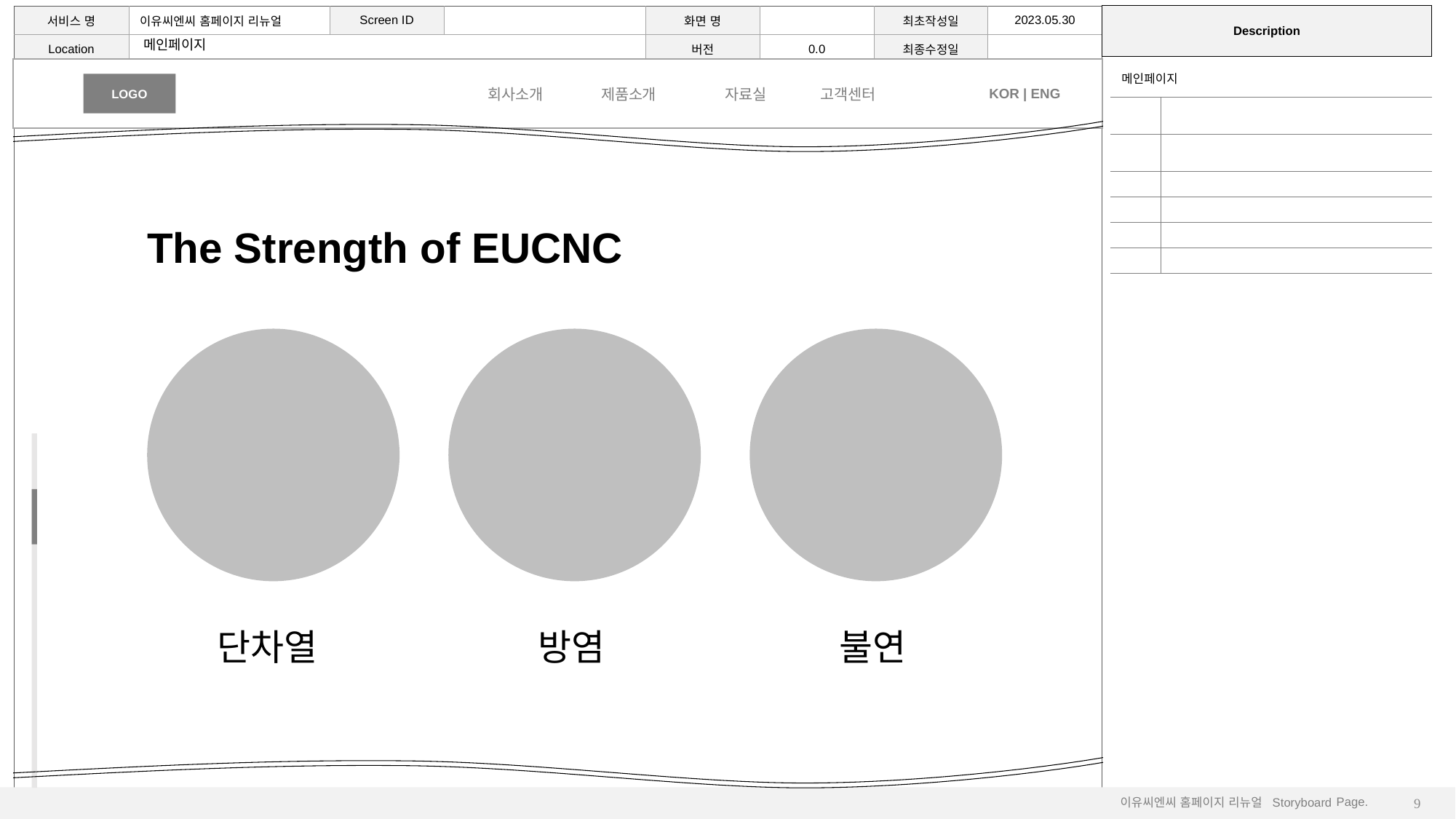

메인페이지

LOGO
회사소개
제품소개
자료실
고객센터
KOR | ENG
| 메인페이지 |  |
| --- | --- |
|  |  |
|  |  |
|  |  |
|  |  |
|  |  |
|  |  |

The Strength of EUCNC

단차열
불연
방염

9